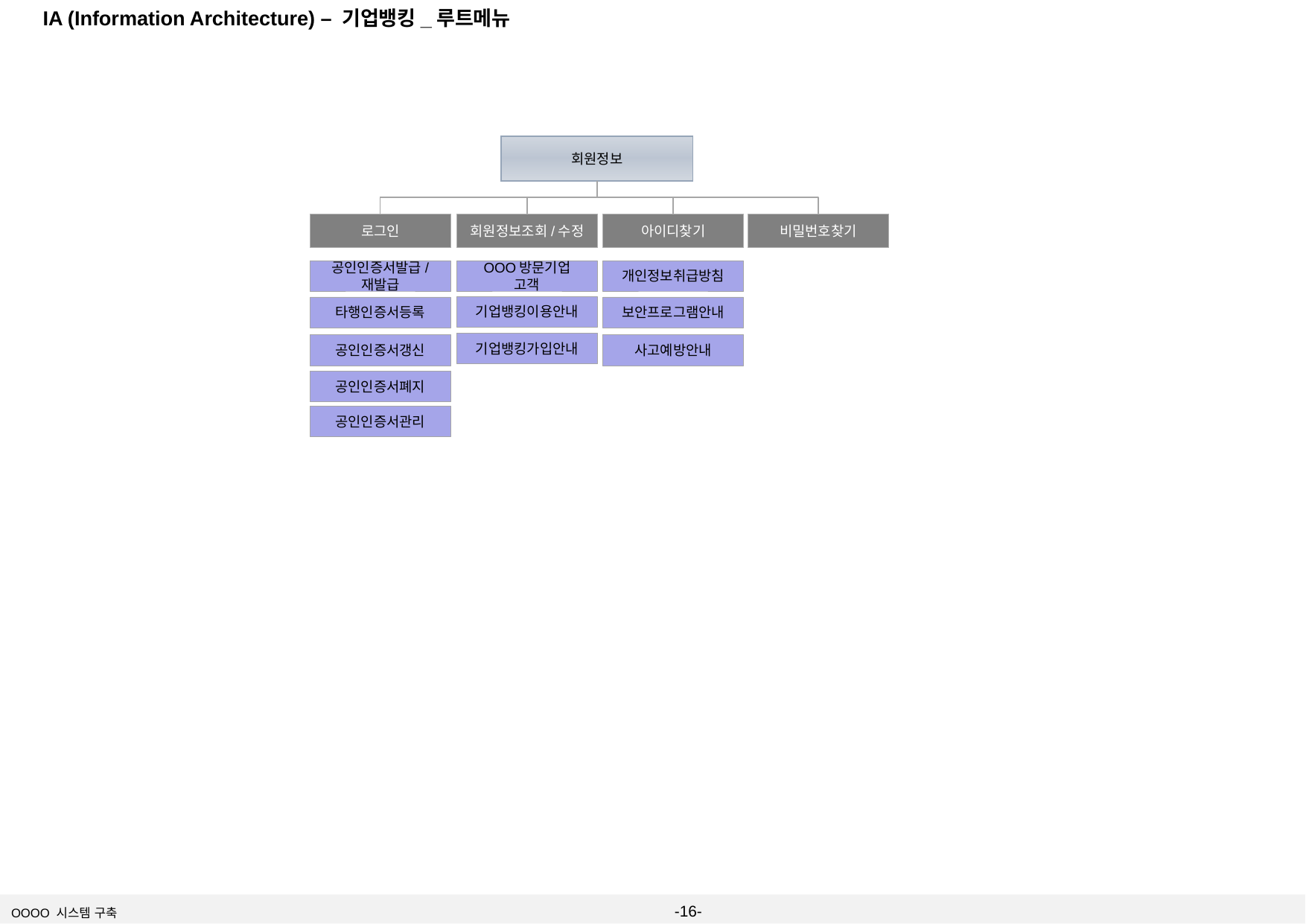

IA (Information Architecture) – 기업뱅킹_루트메뉴
회원정보
로그인
회원정보조회/수정
아이디찾기
비밀번호찾기
공인인증서발급/
재발급
OOO방문기업
고객
개인정보취급방침
기업뱅킹이용안내
타행인증서등록
보안프로그램안내
기업뱅킹가입안내
공인인증서갱신
사고예방안내
공인인증서폐지
공인인증서관리